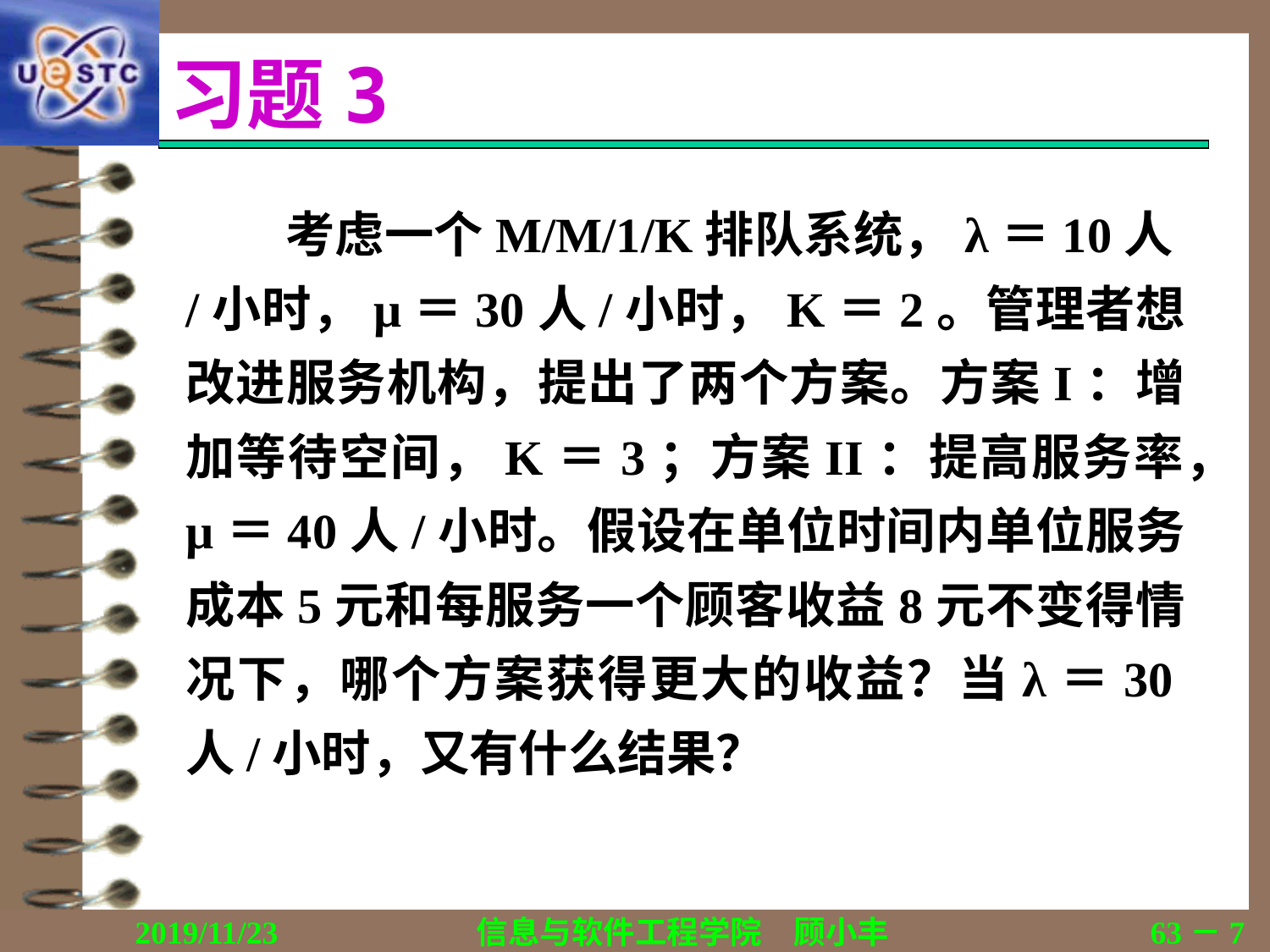

# 习题3
考虑一个M/M/1/K排队系统，λ＝10人/小时，μ＝30人/小时，K＝2。管理者想改进服务机构，提出了两个方案。方案I：增加等待空间，K＝3；方案II：提高服务率，μ＝40人/小时。假设在单位时间内单位服务成本5元和每服务一个顾客收益8元不变得情况下，哪个方案获得更大的收益？当λ＝30人/小时，又有什么结果？
2019/11/23
信息与软件工程学院　顾小丰
63－7